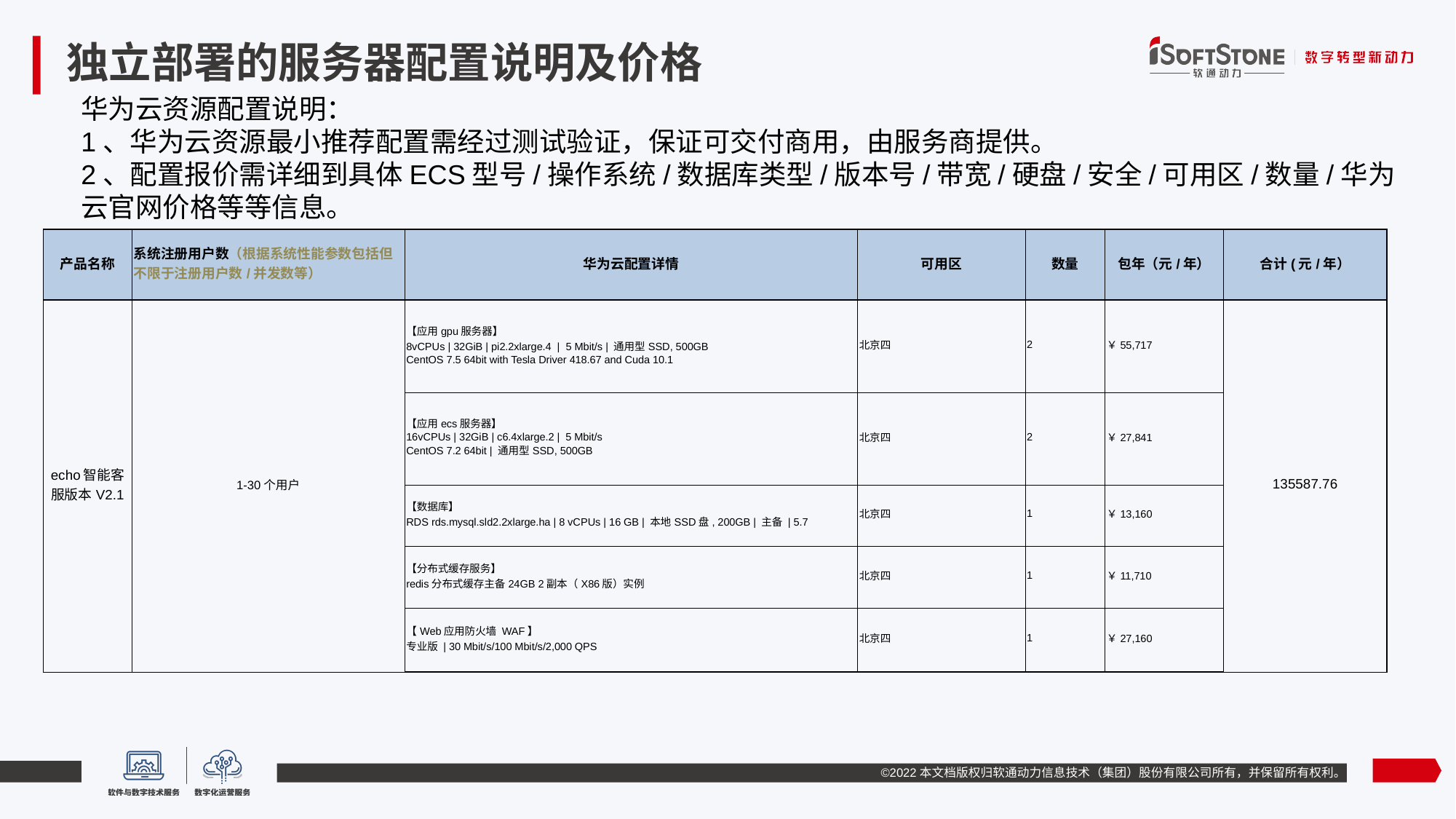

# 独立部署的服务器配置说明及价格
华为云资源配置说明：
1、华为云资源最小推荐配置需经过测试验证，保证可交付商用，由服务商提供。
2、配置报价需详细到具体ECS型号/操作系统/数据库类型/版本号/带宽/硬盘/安全/可用区/数量/华为云官网价格等等信息。
| 产品名称 | 系统注册用户数（根据系统性能参数包括但不限于注册用户数/并发数等） | 华为云配置详情 | 可用区 | 数量 | 包年（元/年） | 合计(元/年） |
| --- | --- | --- | --- | --- | --- | --- |
| echo智能客服版本V2.1 | 1-30个用户 | 【应用gpu服务器】 8vCPUs | 32GiB | pi2.2xlarge.4 | 5 Mbit/s | 通用型SSD, 500GB CentOS 7.5 64bit with Tesla Driver 418.67 and Cuda 10.1 | 北京四 | 2 | ￥55,717 | 135587.76 |
|  |  | 【应用ecs服务器】 16vCPUs | 32GiB | c6.4xlarge.2 | 5 Mbit/s CentOS 7.2 64bit | 通用型SSD, 500GB | 北京四 | 2 | ￥27,841 |  |
|  |  | 【数据库】 RDS rds.mysql.sld2.2xlarge.ha | 8 vCPUs | 16 GB | 本地SSD盘, 200GB | 主备 | 5.7 | 北京四 | 1 | ￥13,160 |  |
|  |  | 【分布式缓存服务】 redis分布式缓存主备24GB 2副本（X86版）实例 | 北京四 | 1 | ￥11,710 |  |
|  |  | 【Web应用防火墙 WAF】 专业版 | 30 Mbit/s/100 Mbit/s/2,000 QPS | 北京四 | 1 | ￥27,160 |  |
11